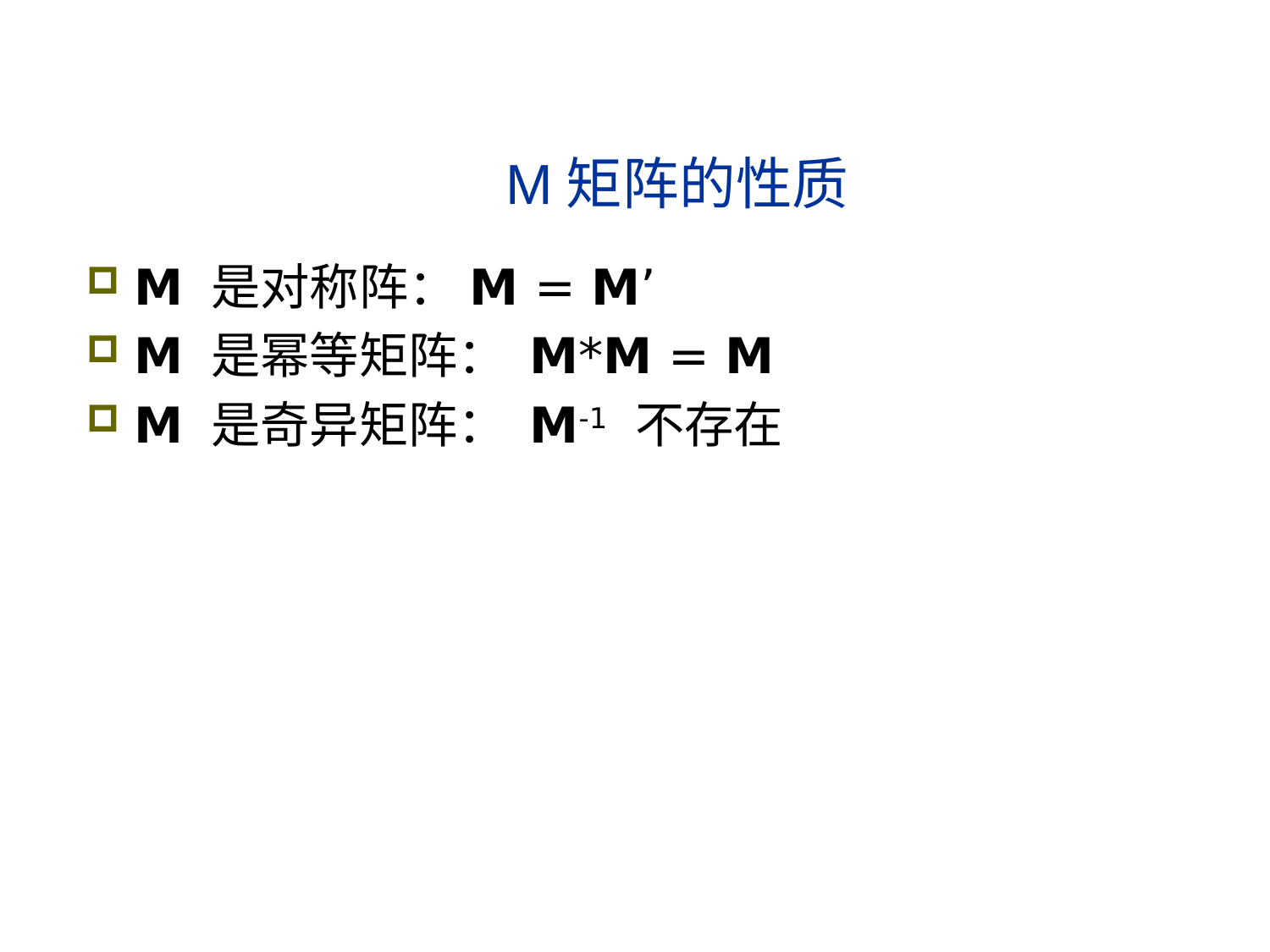

# M矩阵的性质
M 是对称阵：M = M’
M 是幂等矩阵： M*M = M
M 是奇异矩阵： M-1 不存在